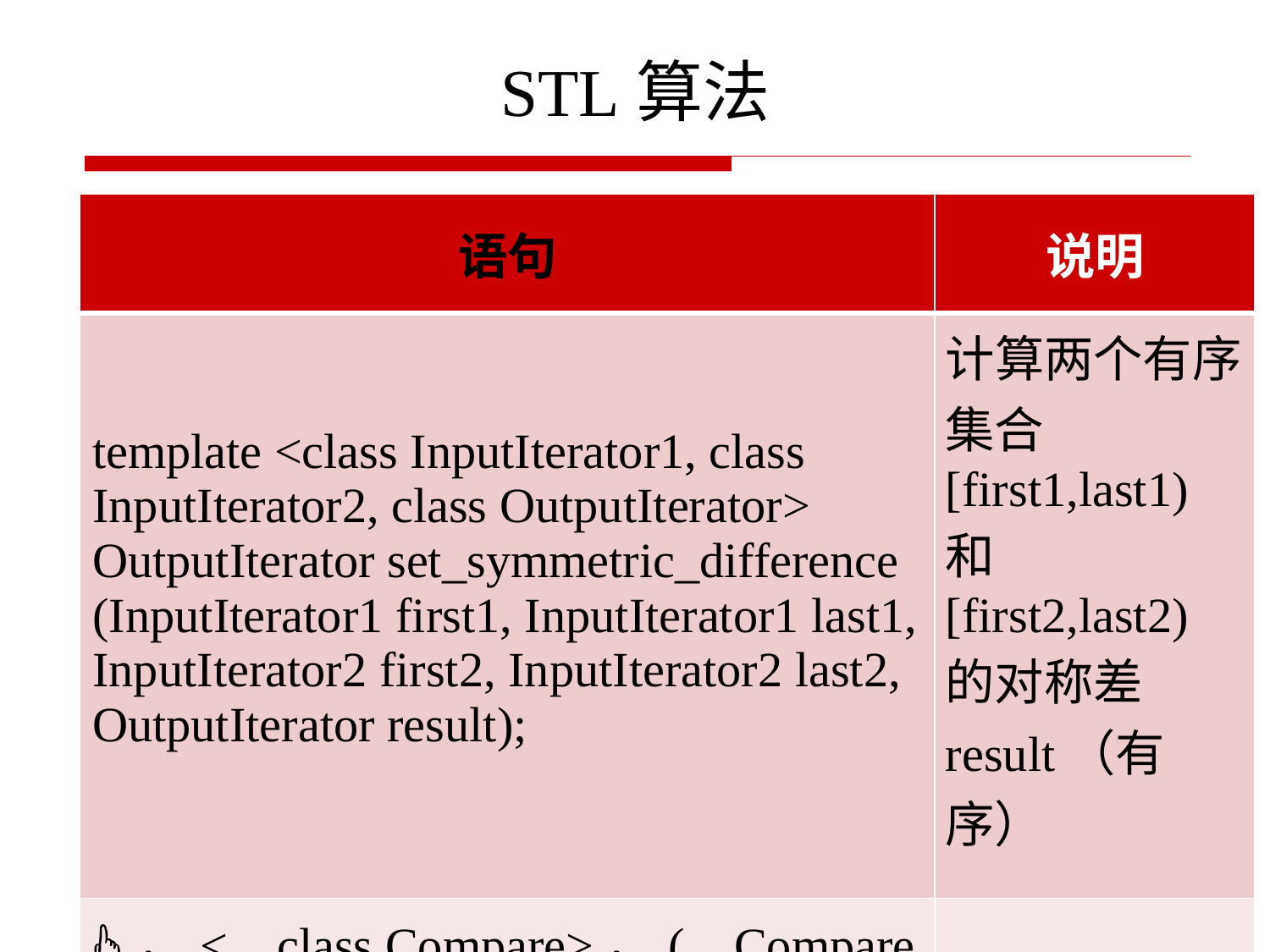

# STL算法

| 语句 | 说明 |
| --- | --- |
| template <class InputIterator1, class InputIterator2, class OutputIterator> OutputIterator set\_symmetric\_difference (InputIterator1 first1, InputIterator1 last1, InputIterator2 first2, InputIterator2 last2, OutputIterator result); | 计算两个有序集合 [first1,last1) 和 [first2,last2)的对称差result（有序） |
| 👆，<…class Compare>，(…Compare comp) |  |
66